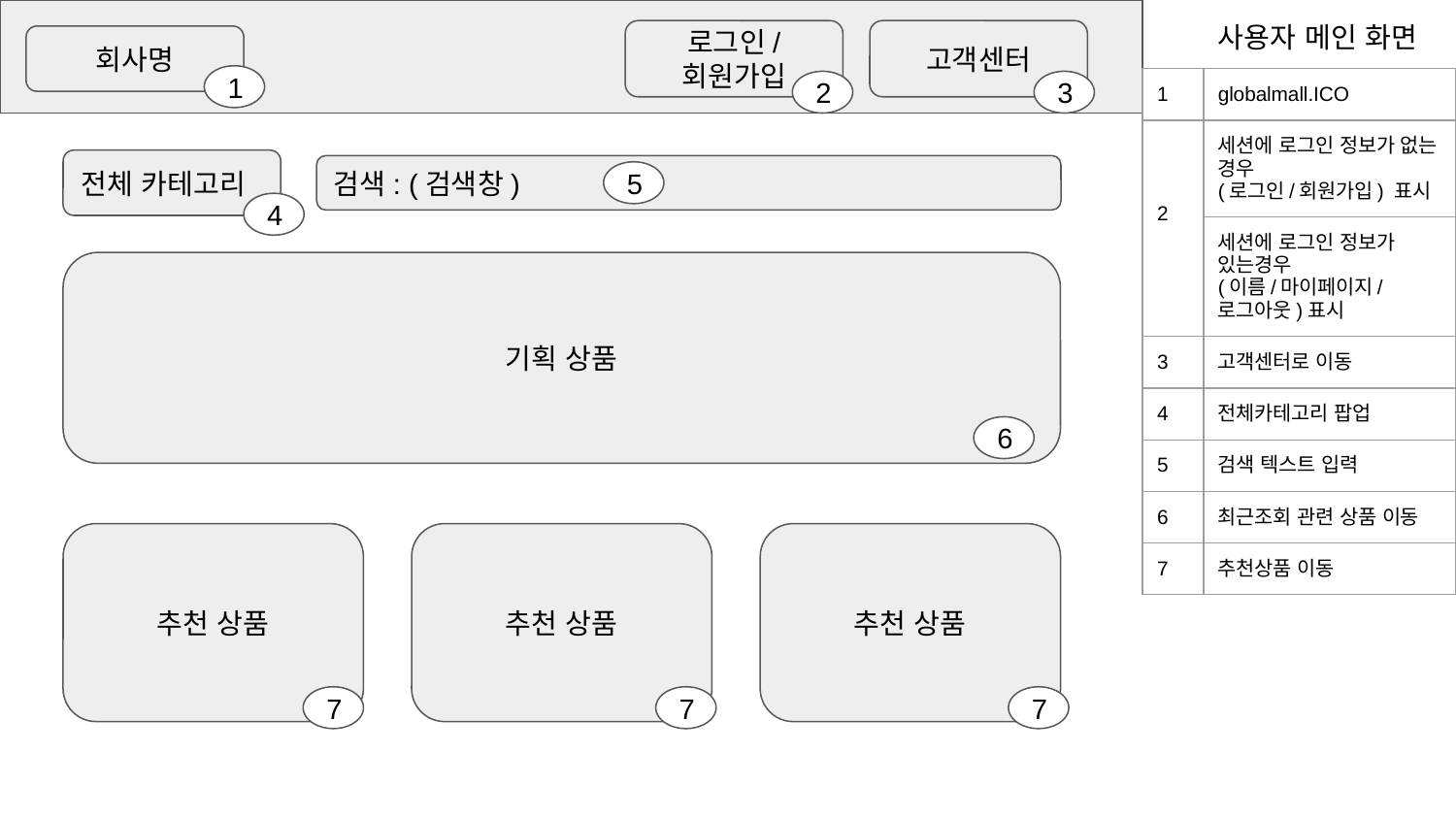

사용자 메인 화면
로그인/
회원가입
고객센터
회사명
1
| 1 | globalmall.ICO |
| --- | --- |
| 2 | 세션에 로그인 정보가 없는 경우 (로그인/회원가입) 표시 |
|  | 세션에 로그인 정보가 있는경우 (이름/마이페이지/로그아웃)표시 |
| 3 | 고객센터로 이동 |
| 4 | 전체카테고리 팝업 |
| 5 | 검색 텍스트 입력 |
| 6 | 최근조회 관련 상품 이동 |
| 7 | 추천상품 이동 |
2
3
전체 카테고리
검색: (검색창)
5
4
기획 상품
6
추천 상품
추천 상품
추천 상품
7
7
7